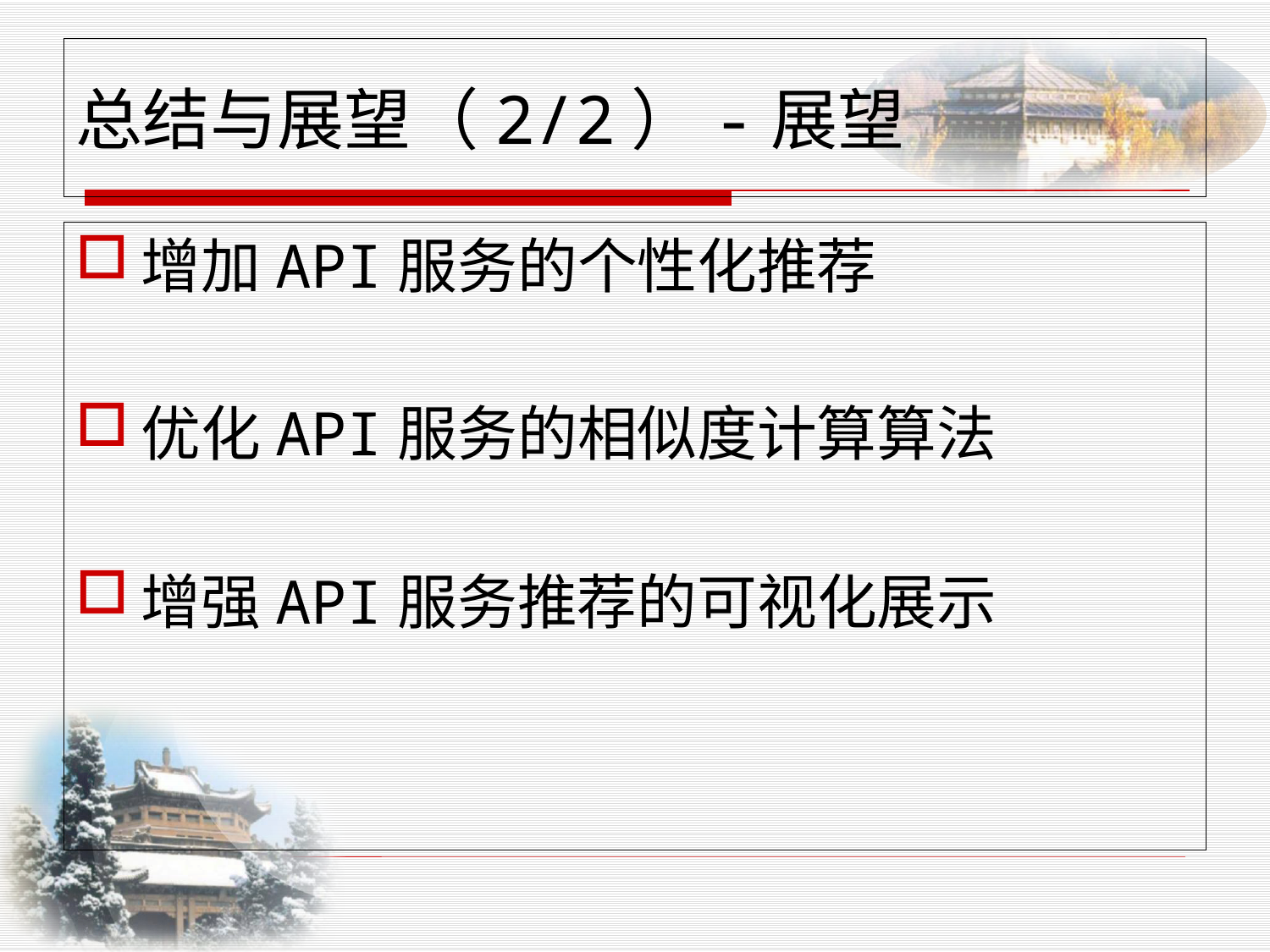

总结与展望（2/2）-展望
增加API服务的个性化推荐

优化API服务的相似度计算算法

增强API服务推荐的可视化展示